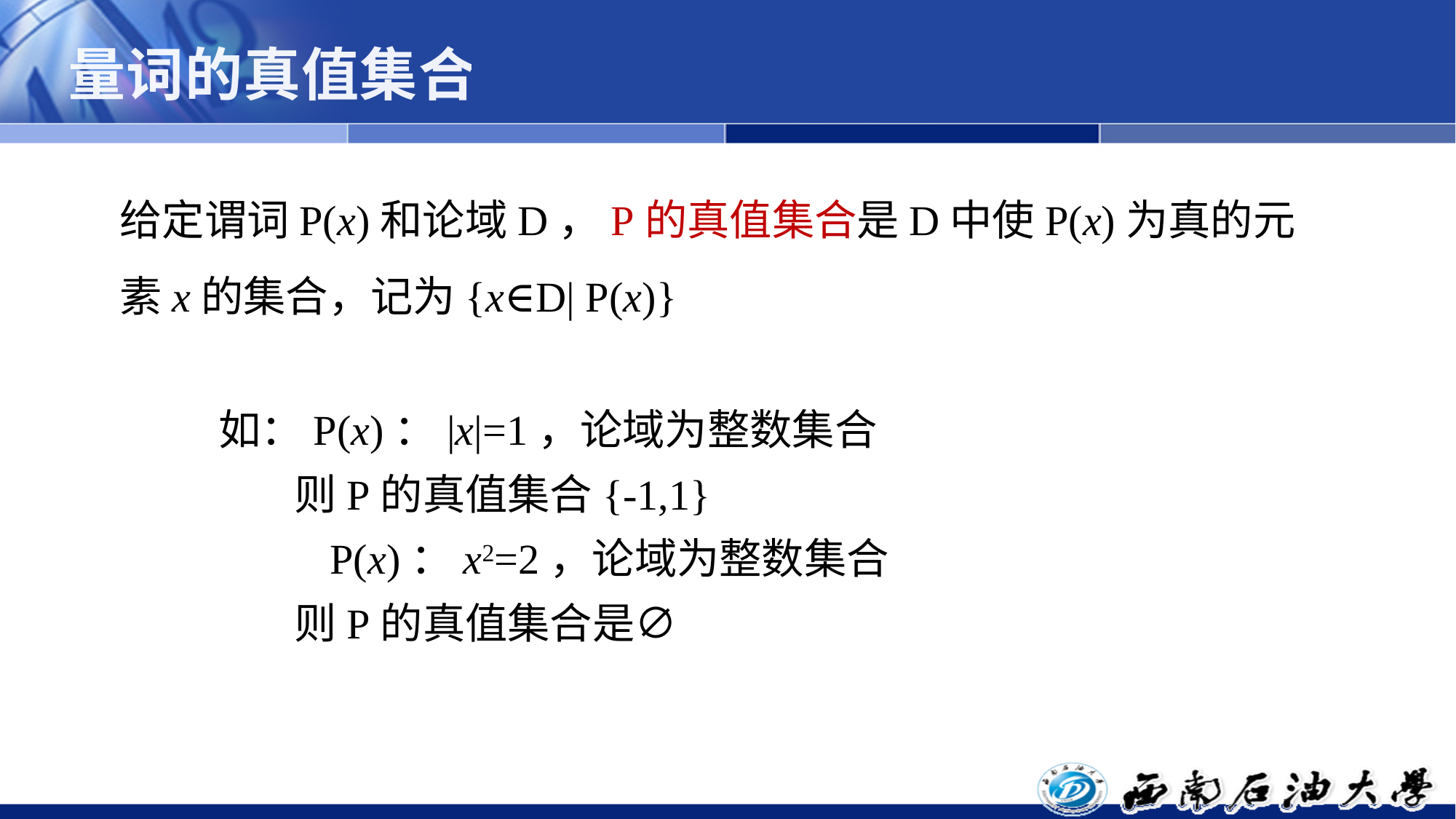

# 量词的真值集合
给定谓词P(x)和论域D，P的真值集合是D中使P(x)为真的元素x的集合，记为{x∈D| P(x)}

   如：P(x)：|x|=1，论域为整数集合
           则P的真值集合{-1,1}
		P(x)：x2=2，论域为整数集合
           则P的真值集合是∅